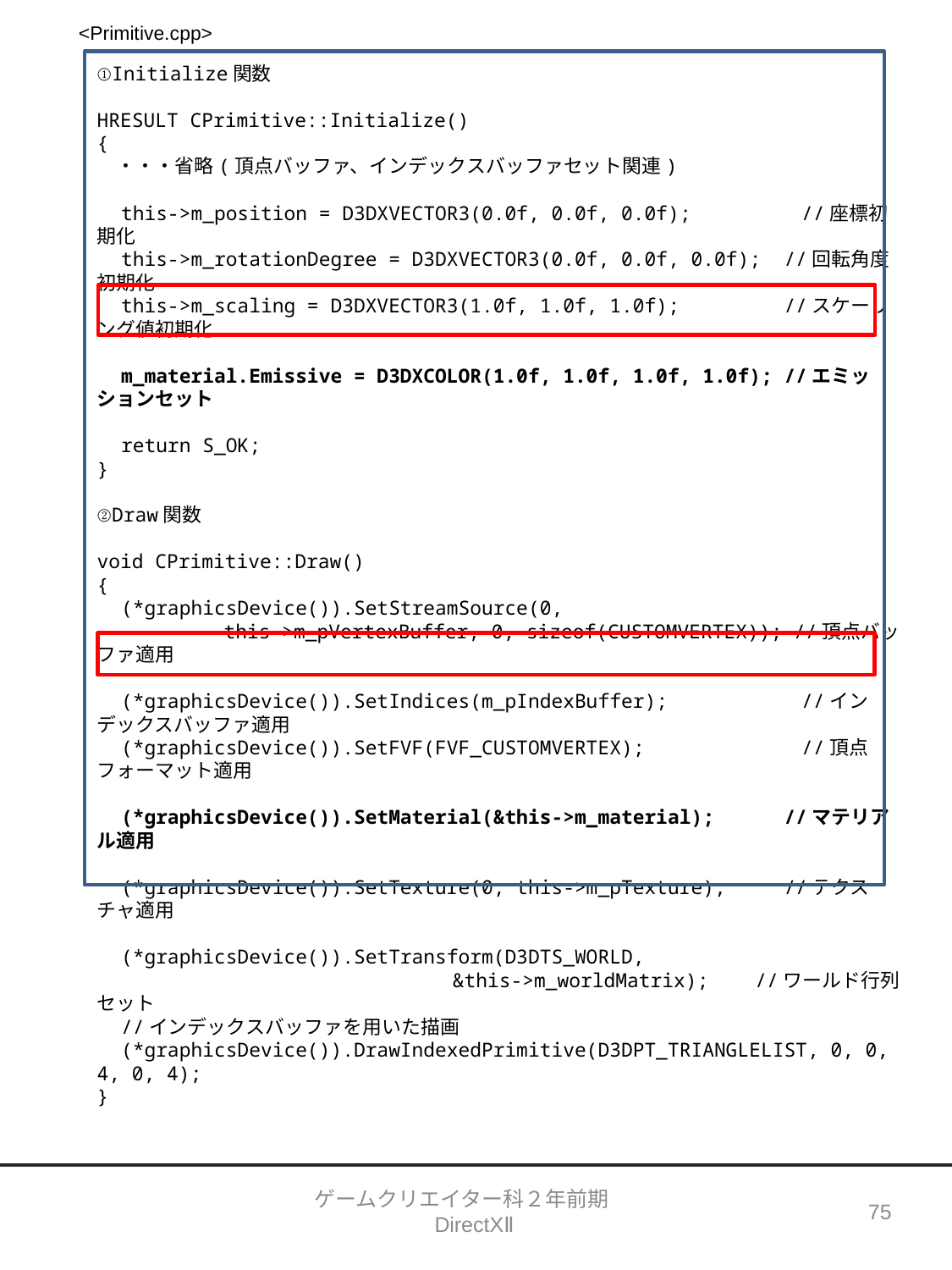

<Primitive.cpp>

①Initialize関数

HRESULT CPrimitive::Initialize()
{
　・・・省略(頂点バッファ、インデックスバッファセット関連)

　this->m_position = D3DXVECTOR3(0.0f, 0.0f, 0.0f);	      //座標初期化
　this->m_rotationDegree = D3DXVECTOR3(0.0f, 0.0f, 0.0f);  //回転角度初期化
　this->m_scaling = D3DXVECTOR3(1.0f, 1.0f, 1.0f);         //スケーリング値初期化

　m_material.Emissive = D3DXCOLOR(1.0f, 1.0f, 1.0f, 1.0f); //エミッションセット

　return S_OK;
}

②Draw関数

void CPrimitive::Draw()
{
　(*graphicsDevice()).SetStreamSource(0,
	this->m_pVertexBuffer, 0, sizeof(CUSTOMVERTEX)); //頂点バッファ適用

　(*graphicsDevice()).SetIndices(m_pIndexBuffer);	      //インデックスバッファ適用
　(*graphicsDevice()).SetFVF(FVF_CUSTOMVERTEX);  	      //頂点フォーマット適用

　(*graphicsDevice()).SetMaterial(&this->m_material);      //マテリアル適用

　(*graphicsDevice()).SetTexture(0, this->m_pTexture);     //テクスチャ適用

　(*graphicsDevice()).SetTransform(D3DTS_WORLD,
		　　　　　&this->m_worldMatrix);    //ワールド行列セット
　//インデックスバッファを用いた描画
　(*graphicsDevice()).DrawIndexedPrimitive(D3DPT_TRIANGLELIST, 0, 0, 4, 0, 4);
}

ゲームクリエイター科２年前期　DirectXⅡ
75